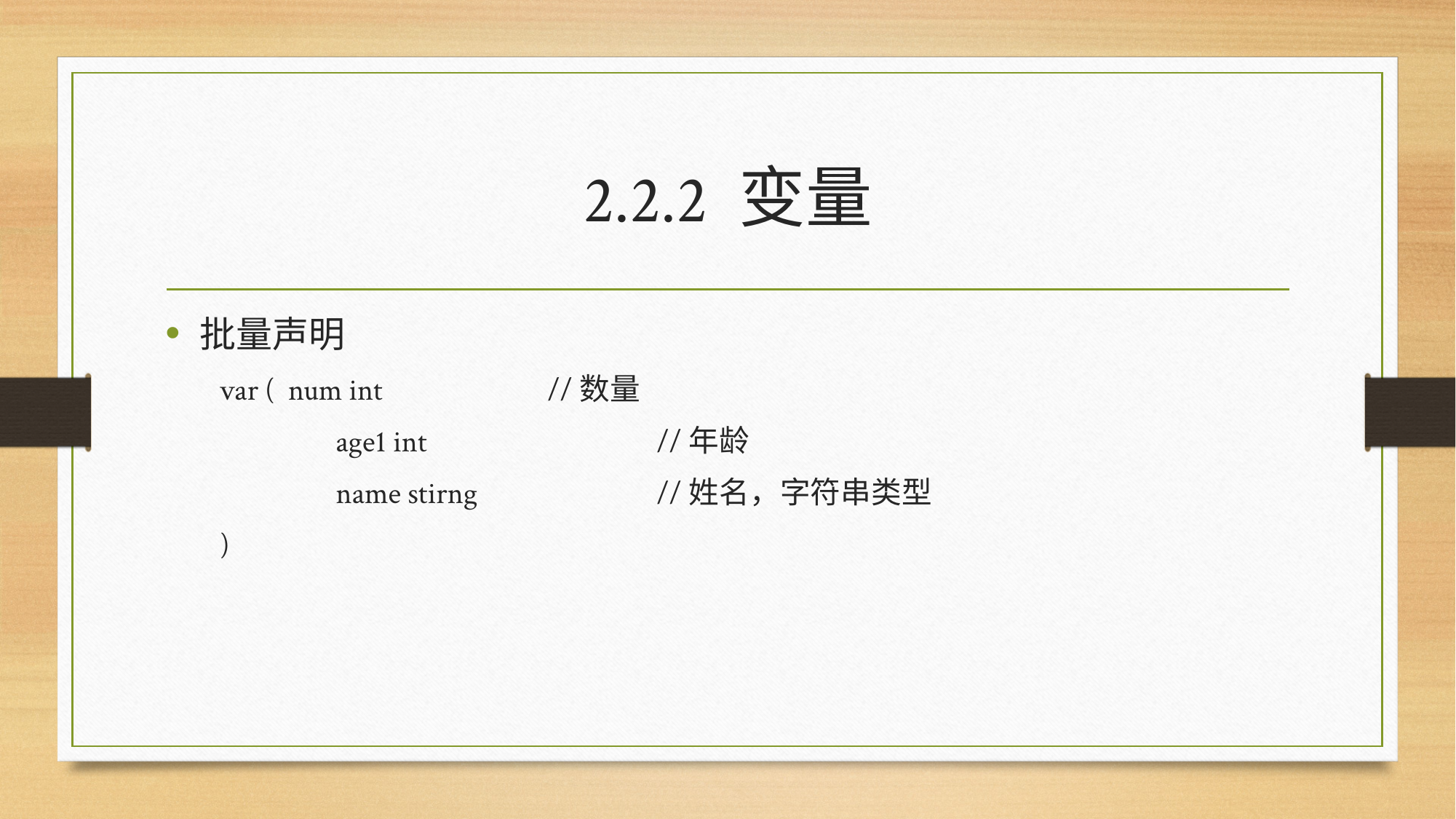

# 2.2.2 变量
批量声明
var (  num int                   	//数量
	 age1 int                   	//年龄
	 name stirng                	//姓名，字符串类型
)